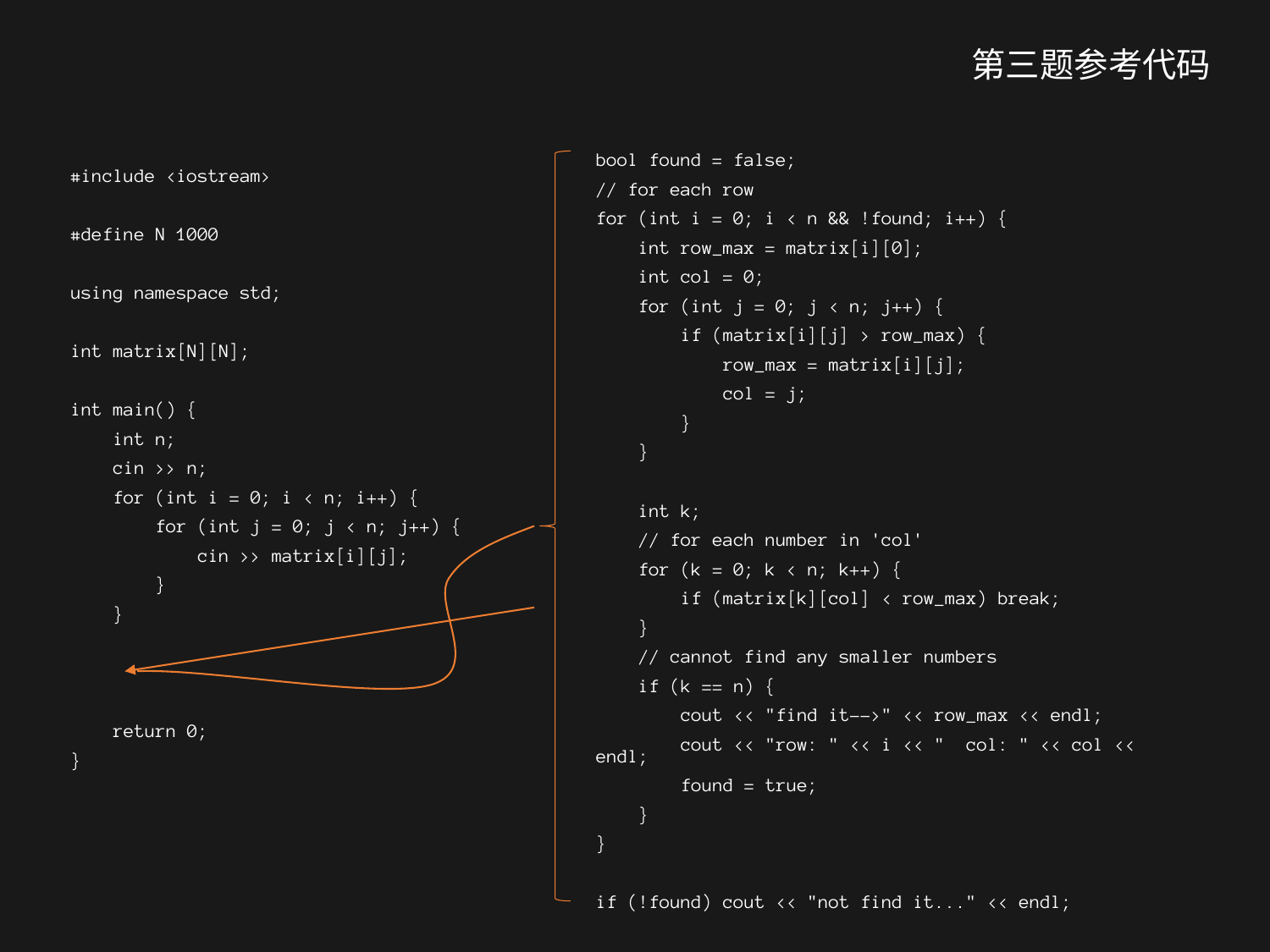

第三题参考代码
bool found = false;
// for each row
for (int i = 0; i < n && !found; i++) {
    int row_max = matrix[i][0];
    int col = 0;
    for (int j = 0; j < n; j++) {
        if (matrix[i][j] > row_max) {
            row_max = matrix[i][j];
            col = j;
        }
    }

    int k;
    // for each number in 'col'
    for (k = 0; k < n; k++) {
        if (matrix[k][col] < row_max) break;
    }
    // cannot find any smaller numbers
    if (k == n) {
        cout << "find it-->" << row_max << endl;
        cout << "row: " << i << "  col: " << col << endl;
        found = true;
    }
}

if (!found) cout << "not find it..." << endl;

#include <iostream>

#define N 1000

using namespace std;

int matrix[N][N];

int main() {
    int n;
    cin >> n;
    for (int i = 0; i < n; i++) {
        for (int j = 0; j < n; j++) {
            cin >> matrix[i][j];
        }
    }

    return 0;
}